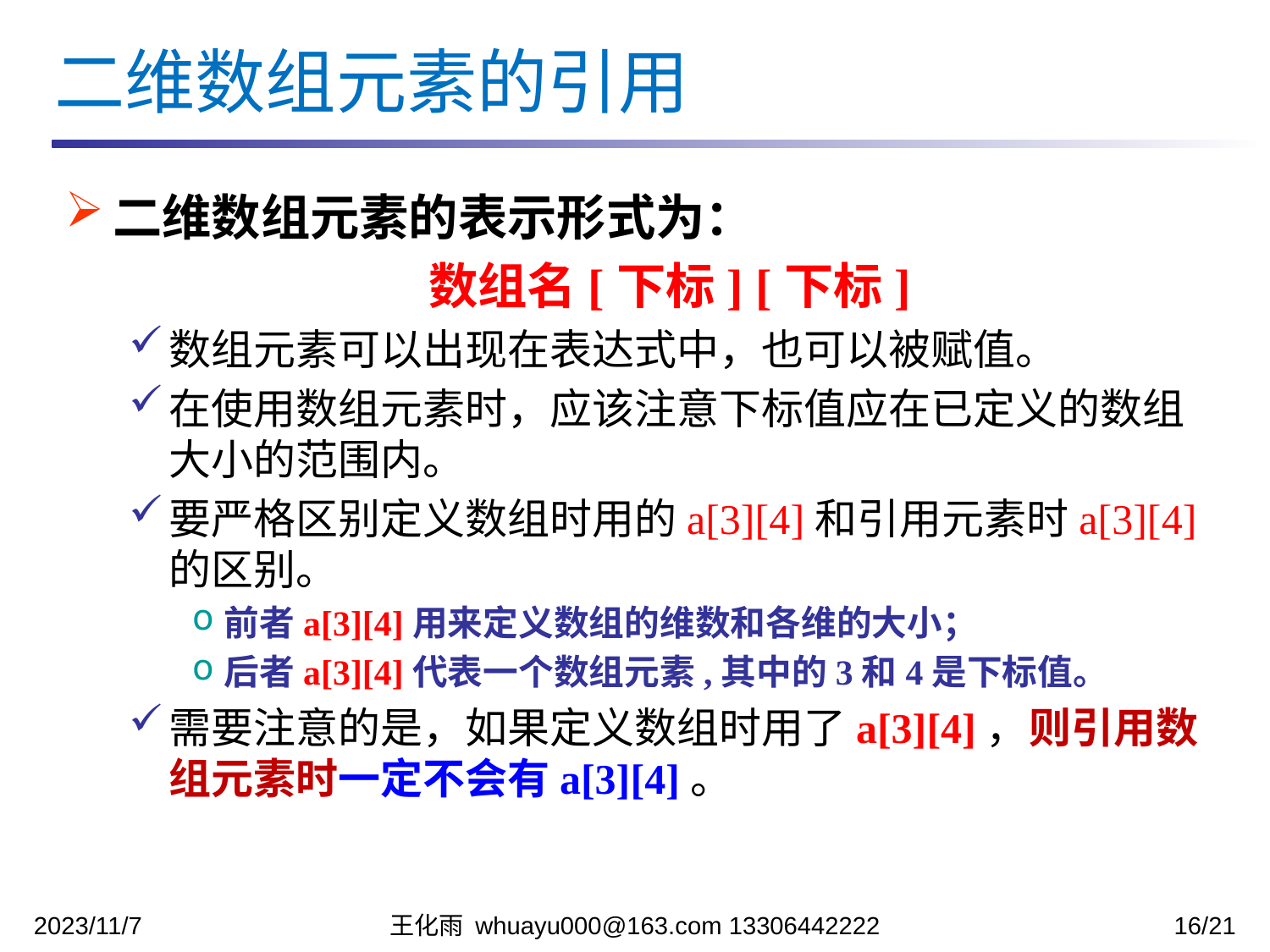

二维数组元素的引用
二维数组元素的表示形式为：
	数组名[下标] [下标]
数组元素可以出现在表达式中，也可以被赋值。
在使用数组元素时，应该注意下标值应在已定义的数组大小的范围内。
要严格区别定义数组时用的a[3][4]和引用元素时a[3][4]的区别。
前者a[3][4]用来定义数组的维数和各维的大小；
后者a[3][4]代表一个数组元素,其中的3和4是下标值。
需要注意的是，如果定义数组时用了a[3][4]，则引用数组元素时一定不会有a[3][4]。
2023/11/7
王化雨 whuayu000@163.com 13306442222
16/21